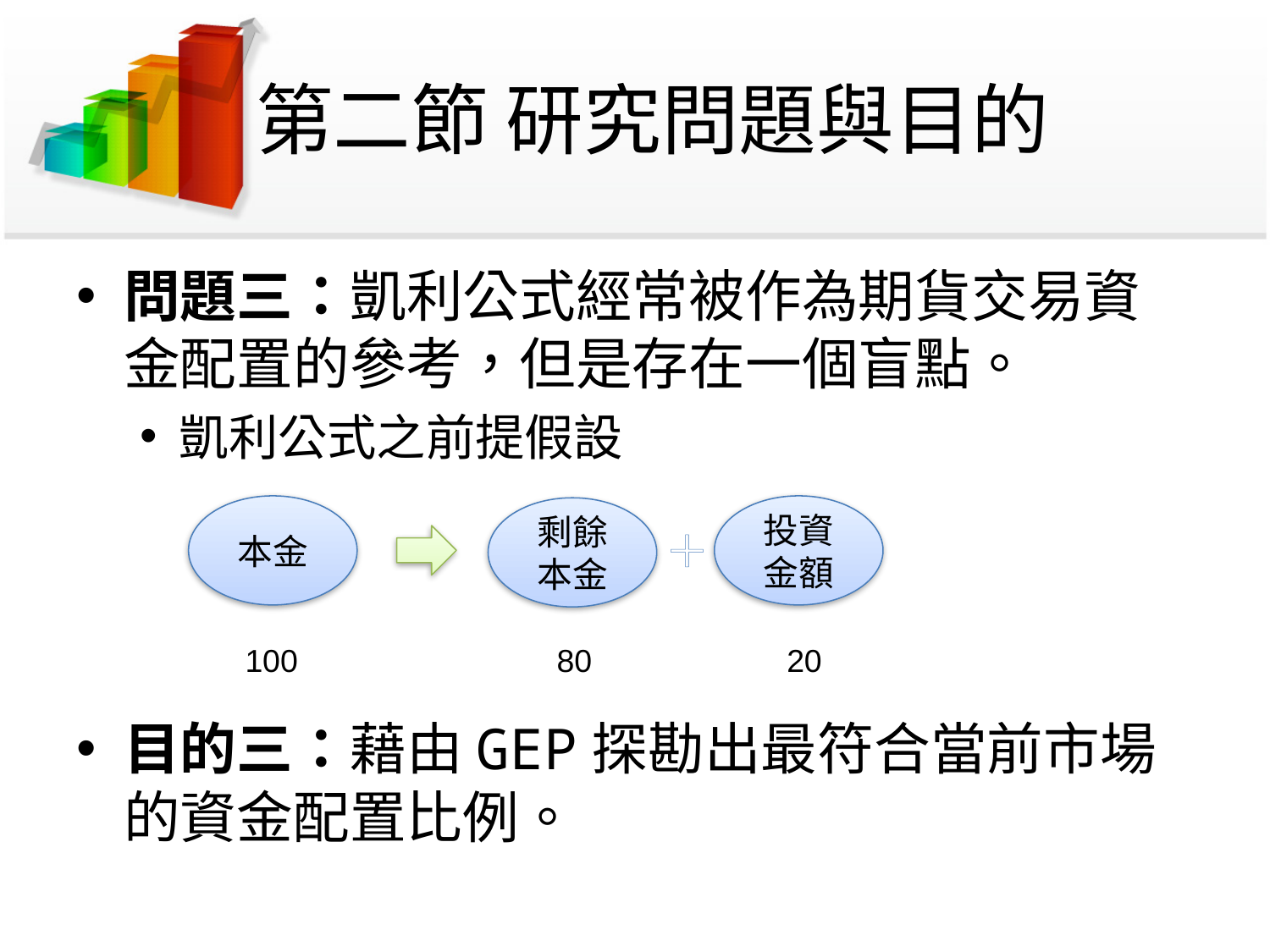

# 第二節 研究問題與目的
問題三：凱利公式經常被作為期貨交易資金配置的參考，但是存在一個盲點。
凱利公式之前提假設

目的三：藉由GEP探勘出最符合當前市場的資金配置比例。
本金
投資金額
剩餘本金
＋

100
80
20